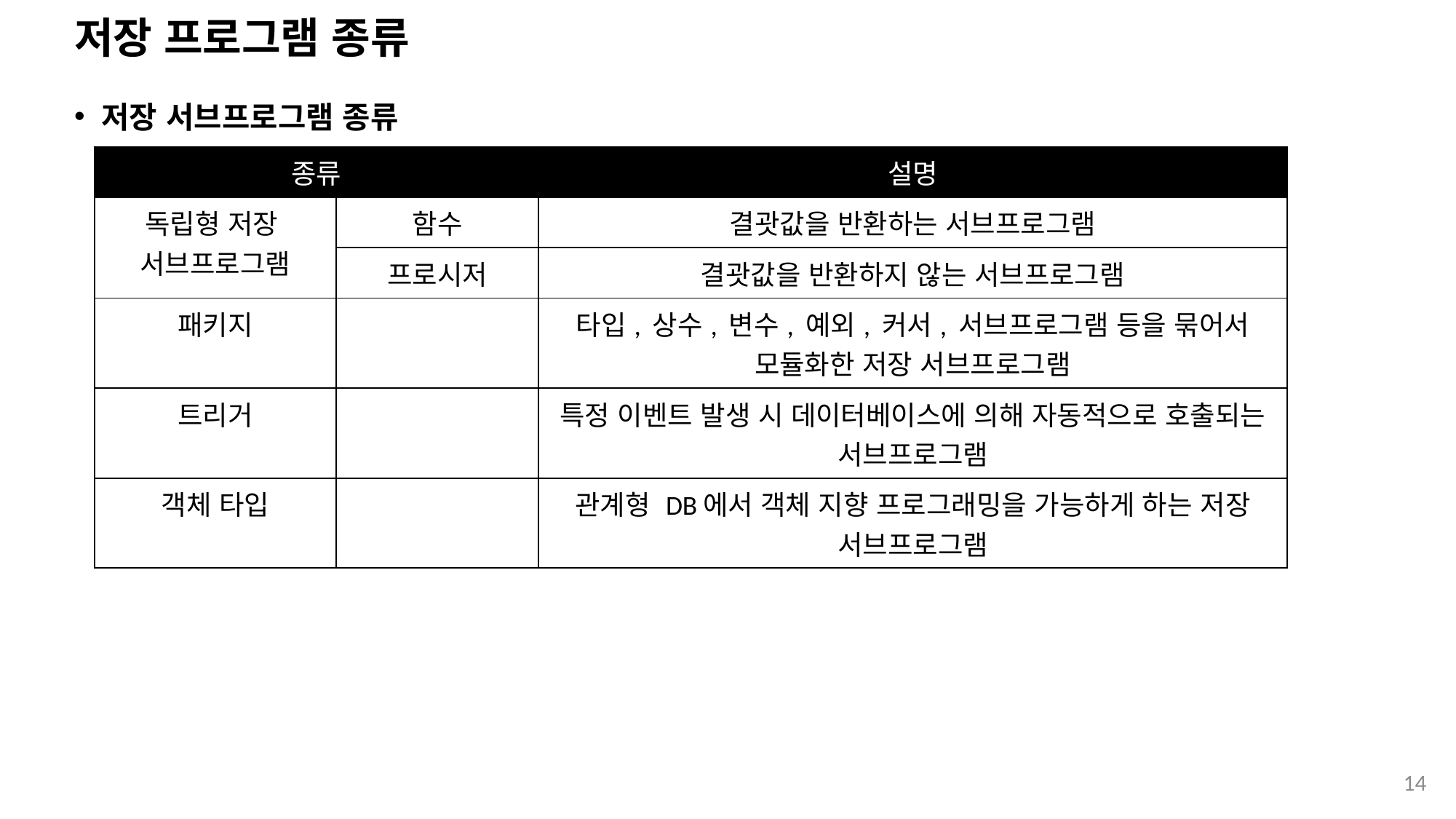

# 저장 프로그램 종류
저장 서브프로그램 종류

| 종류 |  | 설명 |
| --- | --- | --- |
| 독립형 저장 서브프로그램 | 함수 | 결괏값을 반환하는 서브프로그램 |
|  | 프로시저 | 결괏값을 반환하지 않는 서브프로그램 |
| 패키지 |  | 타입, 상수, 변수, 예외, 커서, 서브프로그램 등을 묶어서 모듈화한 저장 서브프로그램 |
| 트리거 |  | 특정 이벤트 발생 시 데이터베이스에 의해 자동적으로 호출되는 서브프로그램 |
| 객체 타입 |  | 관계형 DB에서 객체 지향 프로그래밍을 가능하게 하는 저장 서브프로그램 |
14